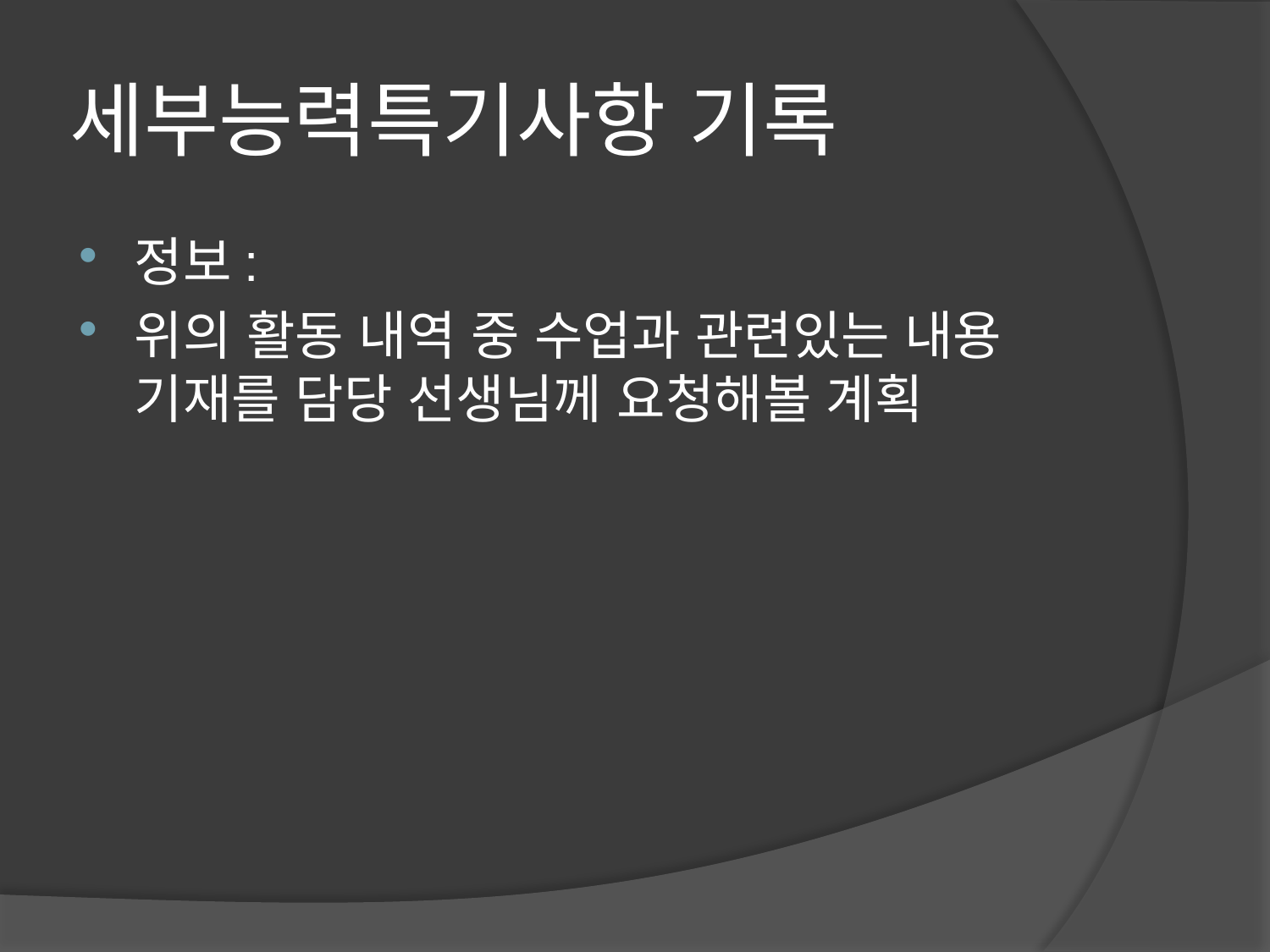

# 세부능력특기사항 기록
정보:
위의 활동 내역 중 수업과 관련있는 내용 기재를 담당 선생님께 요청해볼 계획